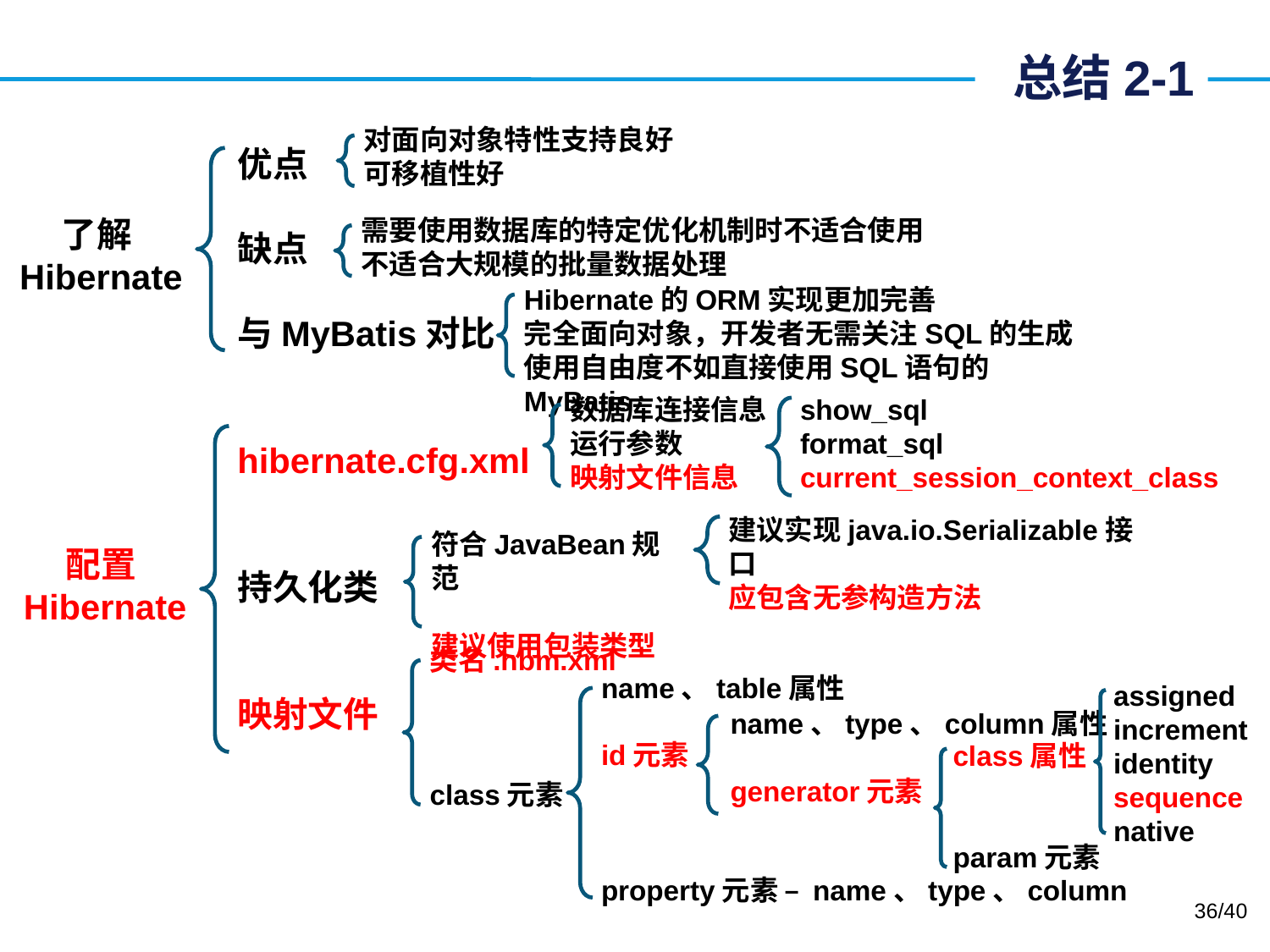

# 总结2-1
对面向对象特性支持良好
可移植性好

优点

缺点

与MyBatis对比

hibernate.cfg.xml

持久化类

映射文件

了解Hibernate

需要使用数据库的特定优化机制时不适合使用
不适合大规模的批量数据处理

Hibernate的ORM实现更加完善
完全面向对象，开发者无需关注SQL的生成
使用自由度不如直接使用SQL语句的MyBatis

数据库连接信息
运行参数
映射文件信息
show_sql
format_sql
current_session_context_class

建议实现java.io.Serializable接口
应包含无参构造方法

符合JavaBean规范

建议使用包装类型
配置Hibernate

类名.hbm.xml

class元素

name、table属性

id元素

property元素 – name、type、column
assigned
increment
identity
sequence
native

name、type、column属性

generator元素

class属性

param元素

36/40